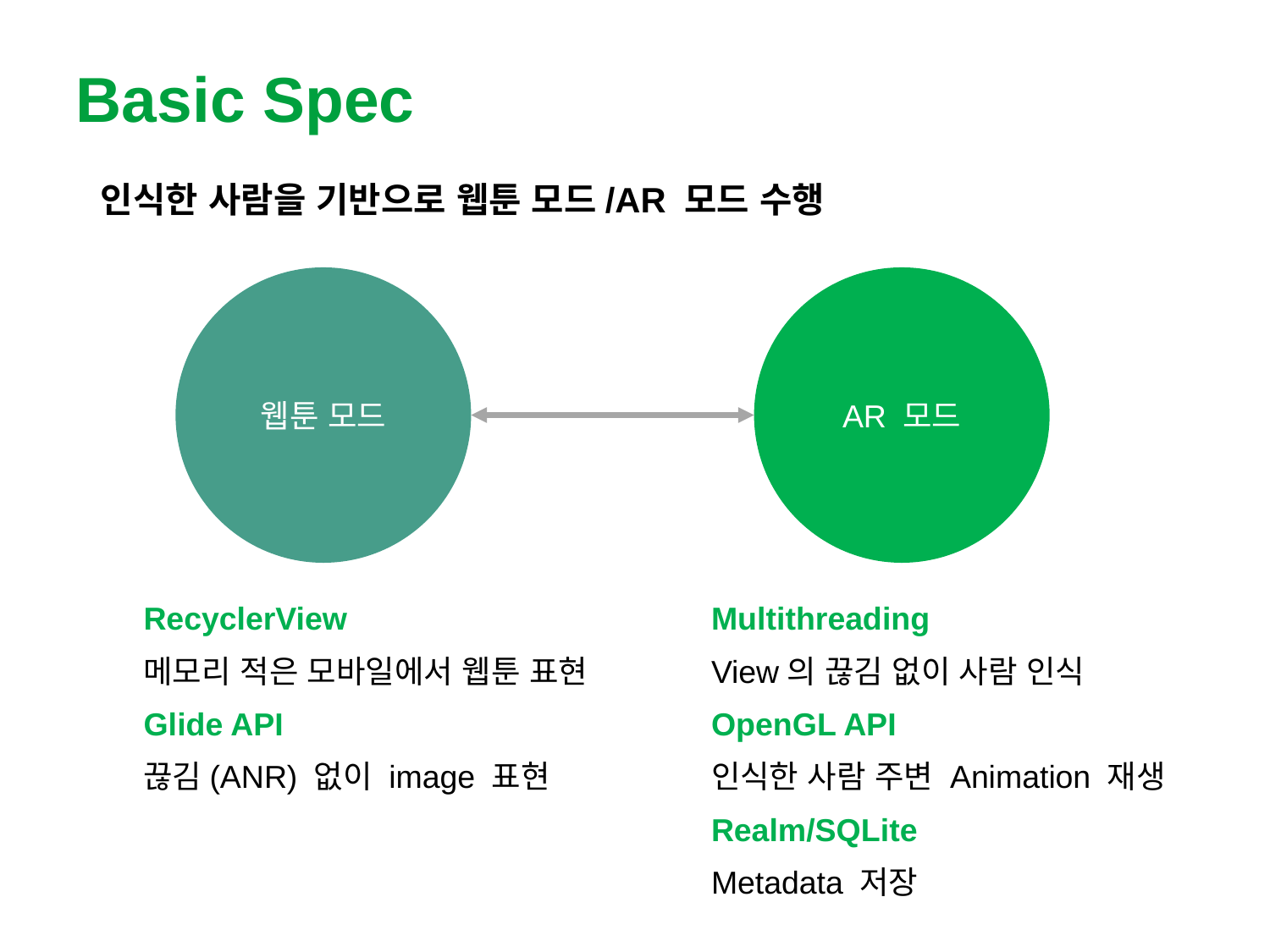

# Basic Spec
인식한 사람을 기반으로 웹툰 모드/AR 모드 수행
웹툰 모드
AR 모드
RecyclerView
메모리 적은 모바일에서 웹툰 표현
Glide API
끊김(ANR) 없이 image 표현
Multithreading
View의 끊김 없이 사람 인식
OpenGL API
인식한 사람 주변 Animation 재생
Realm/SQLite
Metadata 저장